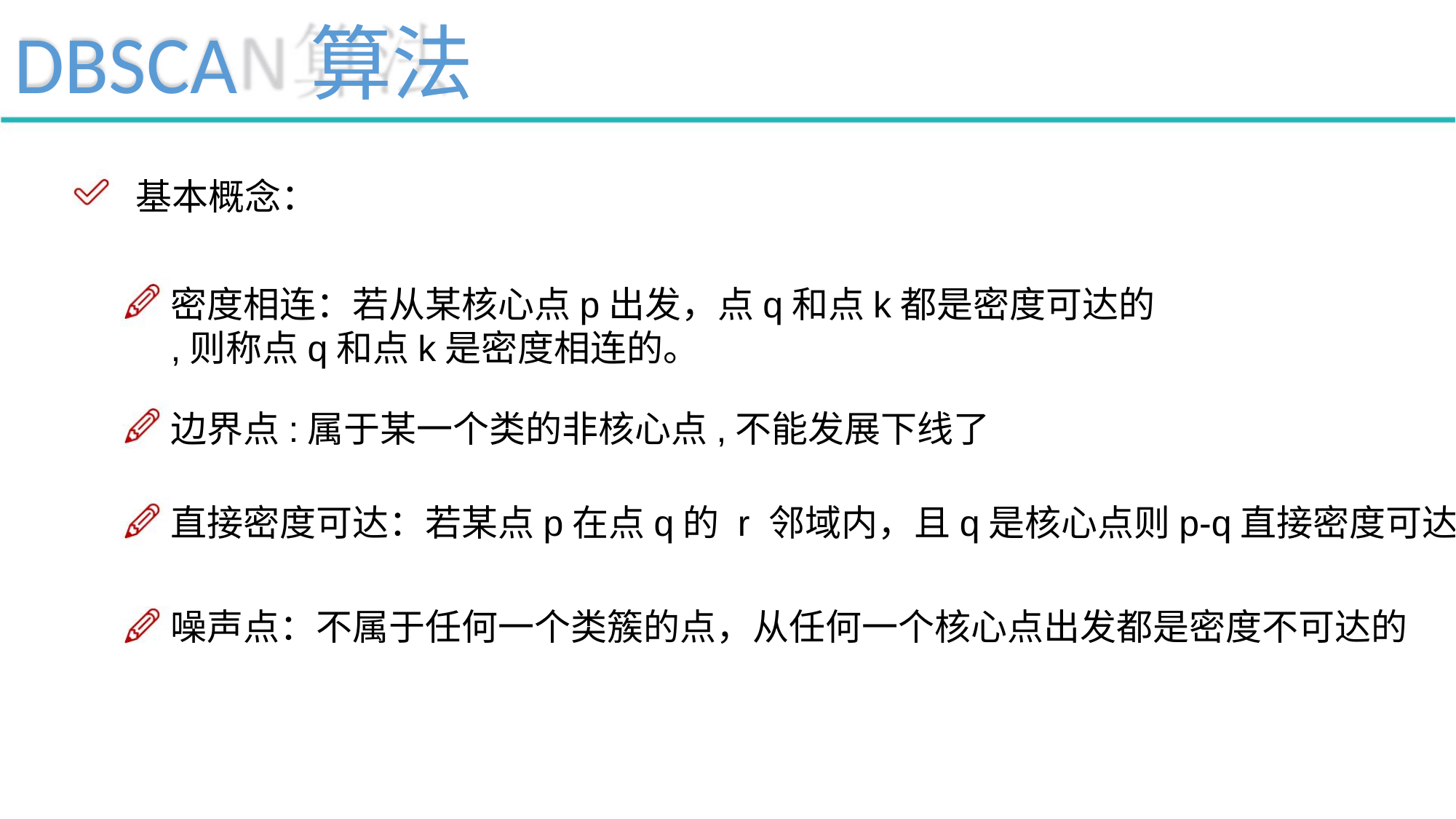

DBSCA 算法
基本概念：
密度相连：若从某核心点p出发，点q和点k都是密度可达的
,则称点q和点k是密度相连的。
边界点:属于某一个类的非核心点,不能发展下线了
直接密度可达：若某点p在点q的 r 邻域内，且q是核心点则p-q直接密度可达。
噪声点：不属于任何一个类簇的点，从任何一个核心点出发都是密度不可达的